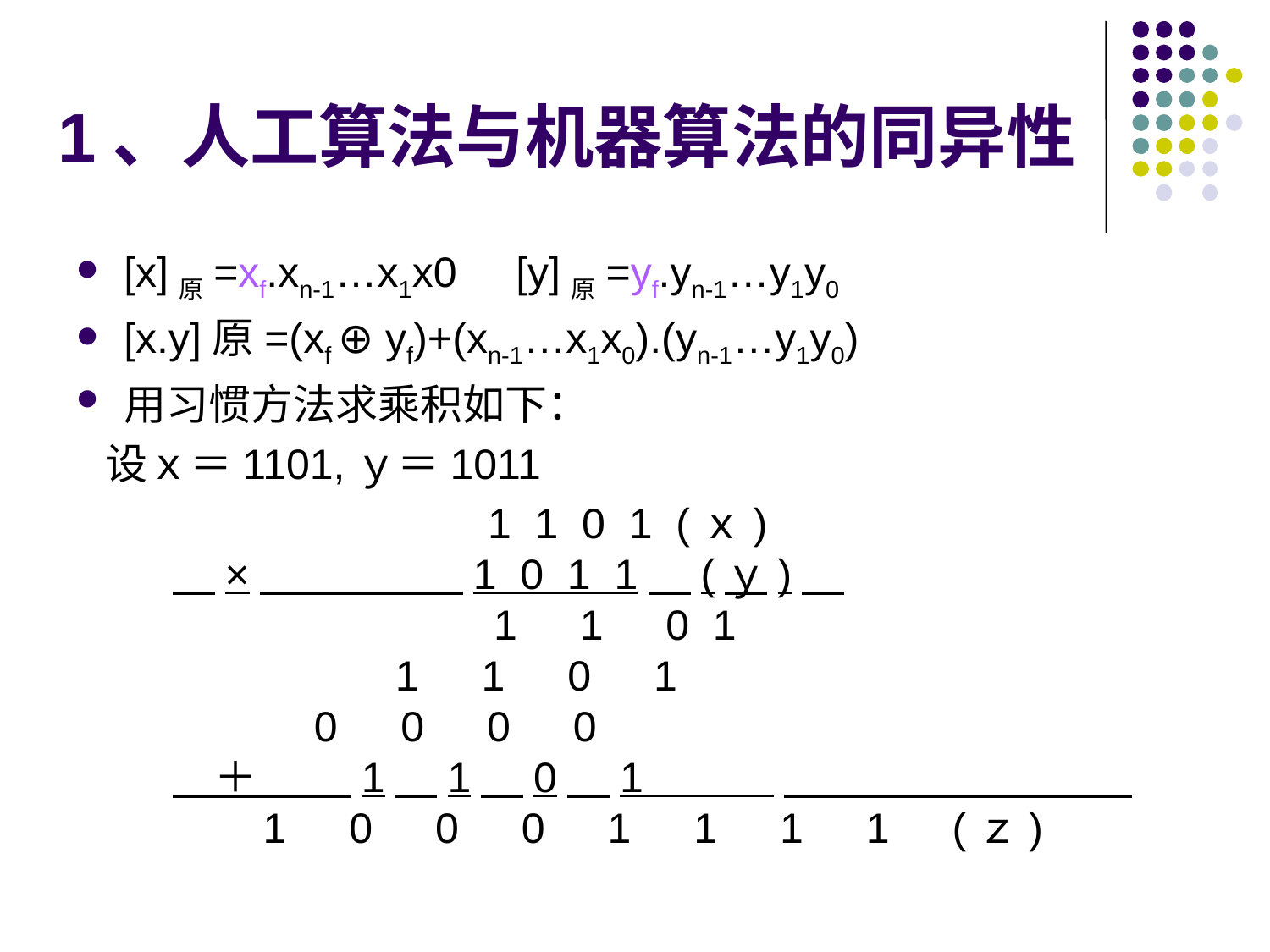

# 1、人工算法与机器算法的同异性
[x]原=xf.xn-1…x1x0     [y]原=yf.yn-1…y1y0
[x.y]原=(xf ⊕ yf)+(xn-1…x1x0).(yn-1…y1y0)
用习惯方法求乘积如下：
  设ｘ＝1101,ｙ＝1011
　　    　　　　　  1  1  0  1  (ｘ)
　×　　　        1  0  1  1　(ｙ)　
　　　　　　      1　1　0  1
　　　         1　1　0　1
            0　0　0　0
　＋　　 1　1　0　1           　 　　　　　　　
    　1　0　0　0　1　1　1　1　(ｚ)
99